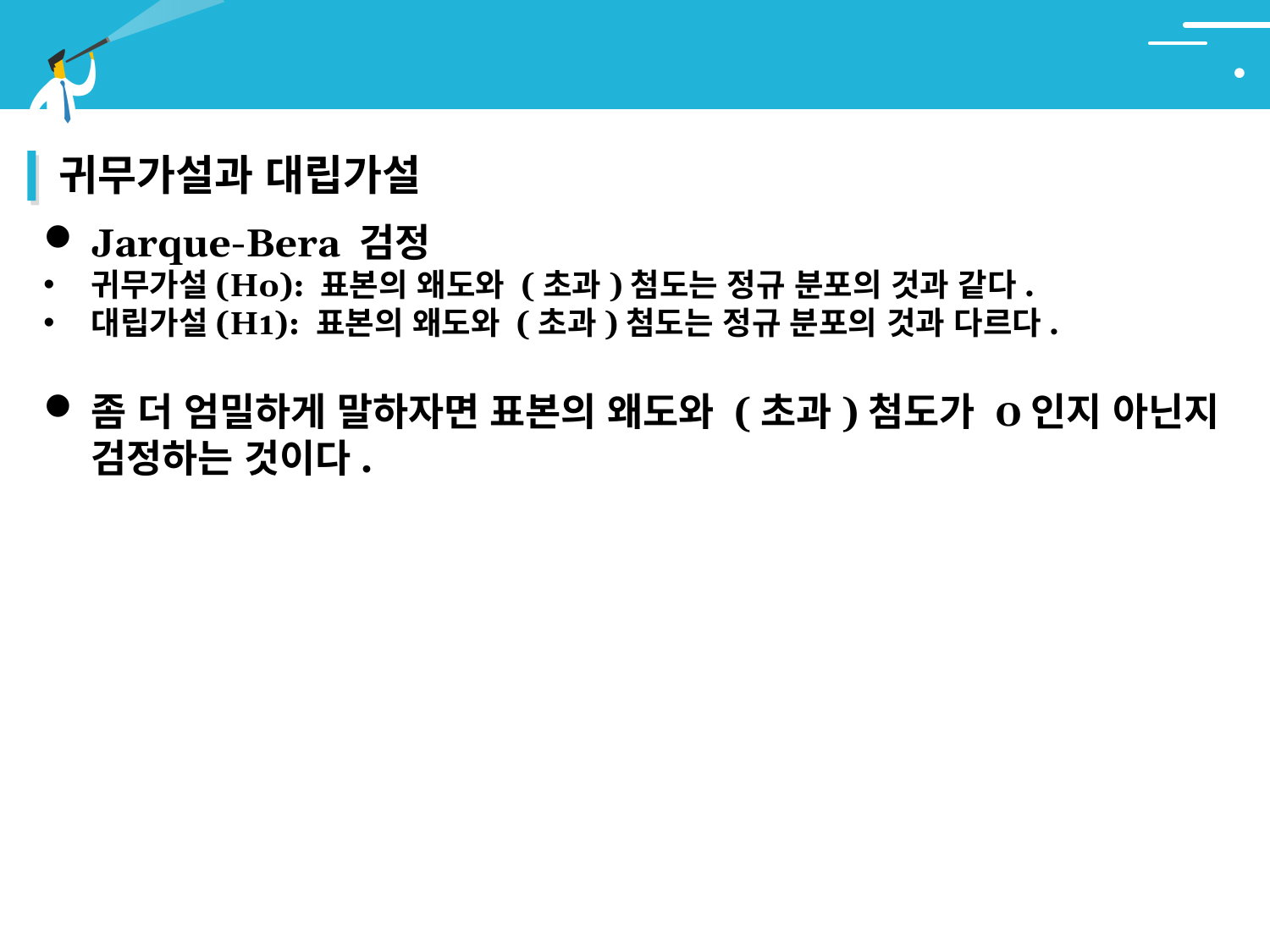

# 6. 검정
귀무가설과 대립가설

Jarque-Bera 검정
귀무가설(Ho): 표본의 왜도와 (초과)첨도는 정규 분포의 것과 같다.
대립가설(H1): 표본의 왜도와 (초과)첨도는 정규 분포의 것과 다르다.

좀 더 엄밀하게 말하자면 표본의 왜도와 (초과)첨도가 0인지 아닌지 검정하는 것이다.